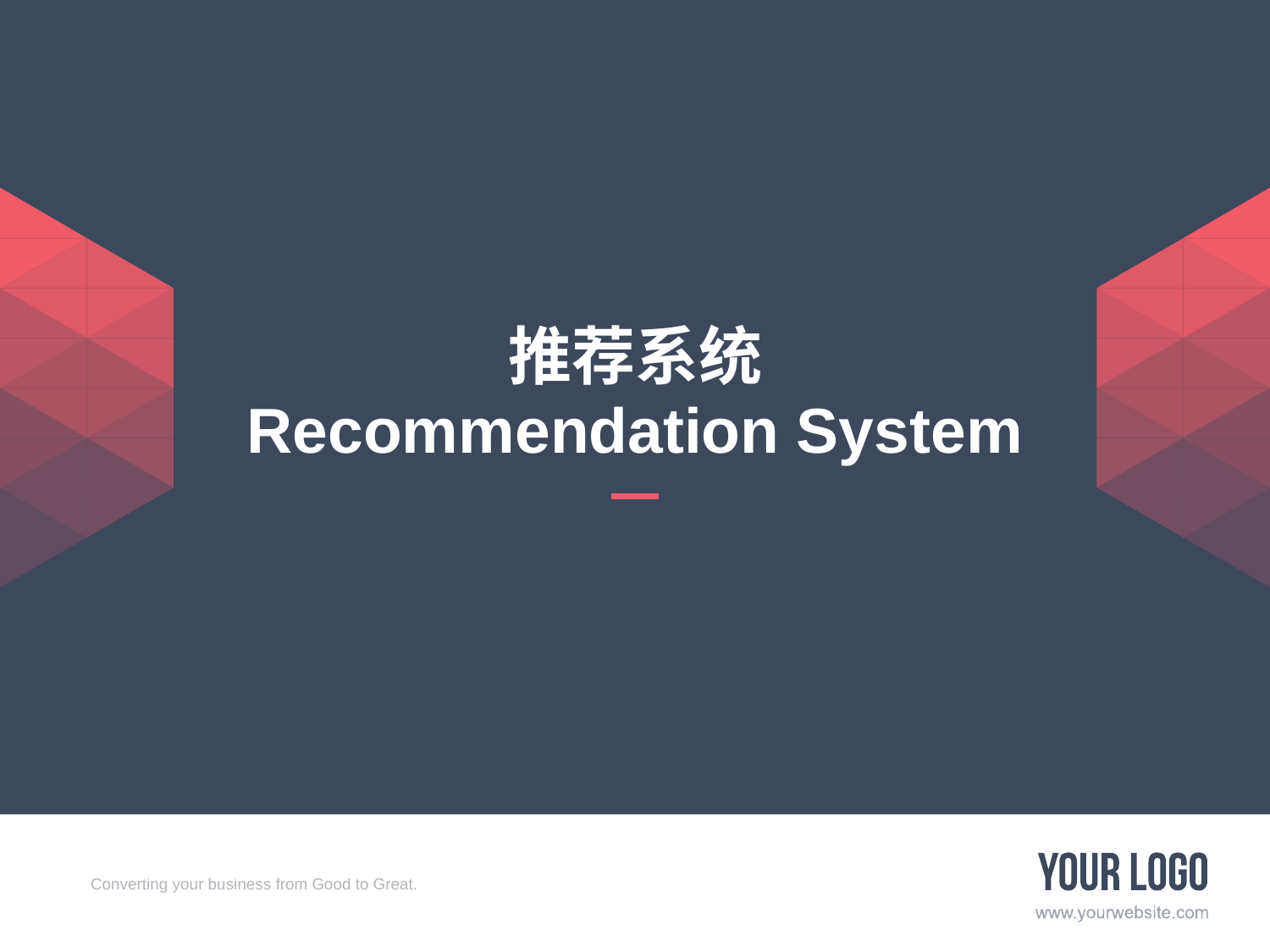

# 推荐系统 Recommendation System

Converting your business from Good to Great.